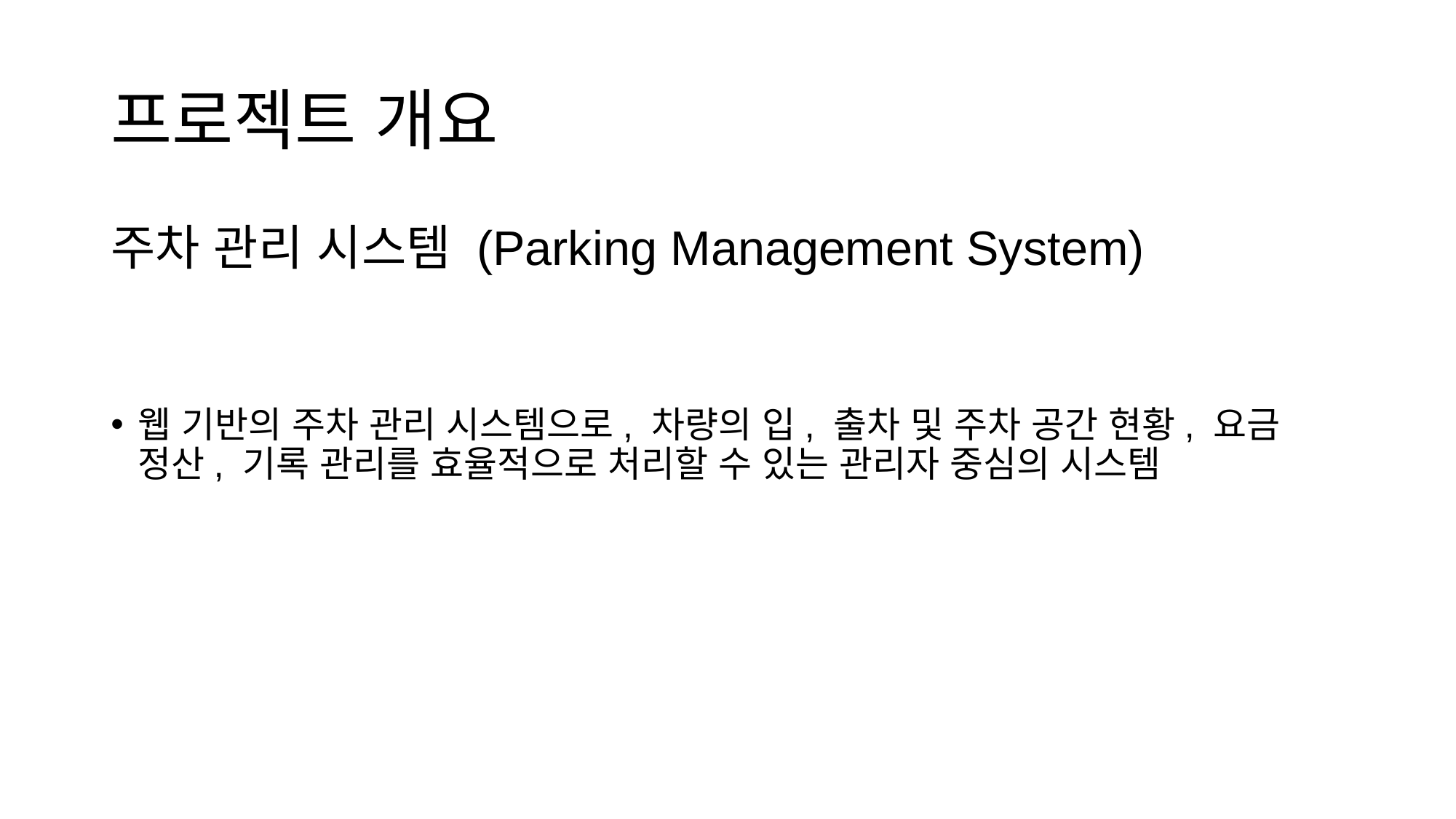

# 프로젝트 개요
주차 관리 시스템 (Parking Management System)

웹 기반의 주차 관리 시스템으로, 차량의 입, 출차 및 주차 공간 현황, 요금 정산, 기록 관리를 효율적으로 처리할 수 있는 관리자 중심의 시스템